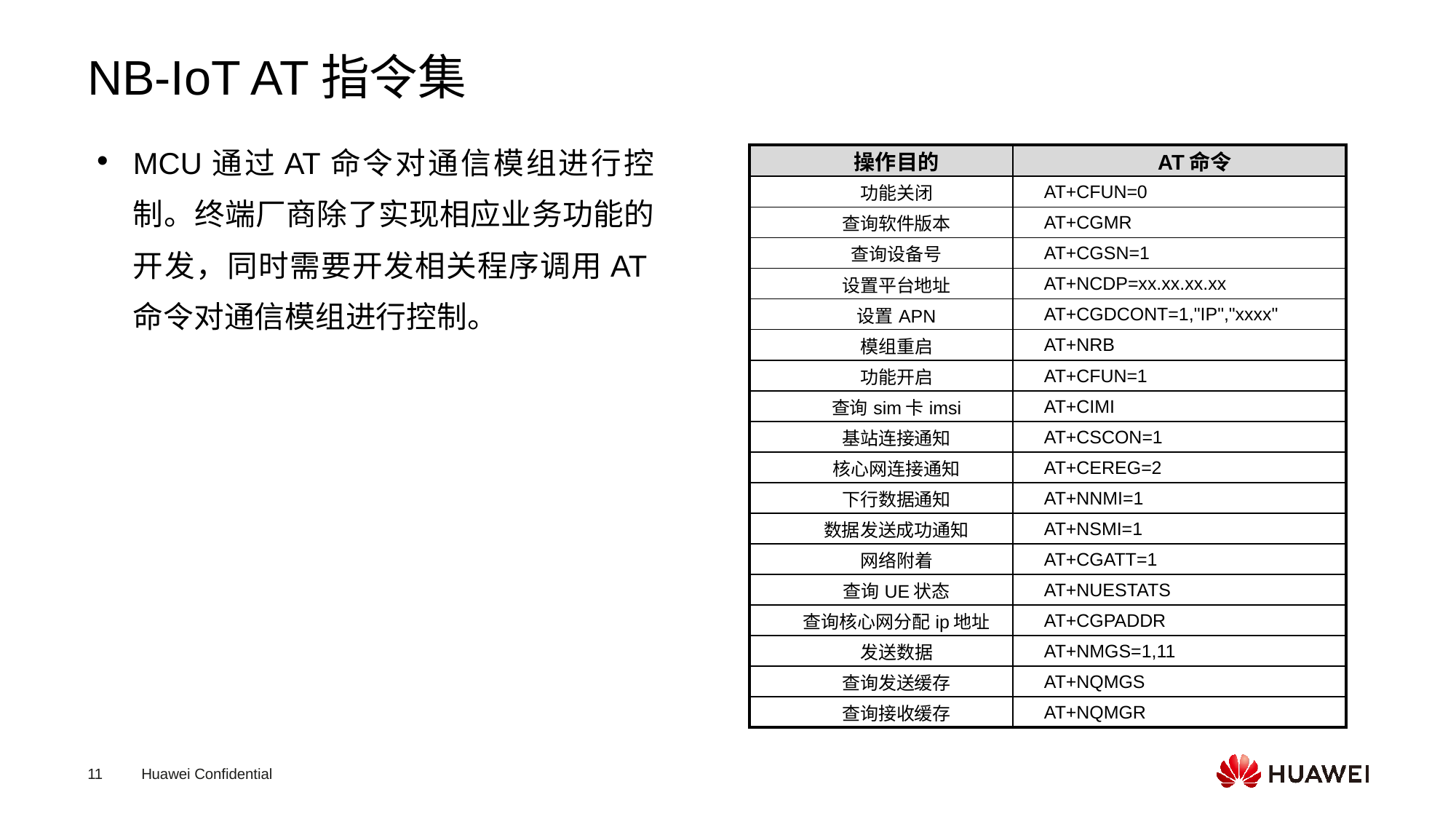

# NB-IoT AT指令集
MCU通过AT命令对通信模组进行控制。终端厂商除了实现相应业务功能的开发，同时需要开发相关程序调用AT命令对通信模组进行控制。

| 操作目的 | AT命令 |
| --- | --- |
| 功能关闭 | AT+CFUN=0 |
| 查询软件版本 | AT+CGMR |
| 查询设备号 | AT+CGSN=1 |
| 设置平台地址 | AT+NCDP=xx.xx.xx.xx |
| 设置APN | AT+CGDCONT=1,"IP","xxxx" |
| 模组重启 | AT+NRB |
| 功能开启 | AT+CFUN=1 |
| 查询sim卡imsi | AT+CIMI |
| 基站连接通知 | AT+CSCON=1 |
| 核心网连接通知 | AT+CEREG=2 |
| 下行数据通知 | AT+NNMI=1 |
| 数据发送成功通知 | AT+NSMI=1 |
| 网络附着 | AT+CGATT=1 |
| 查询UE状态 | AT+NUESTATS |
| 查询核心网分配ip地址 | AT+CGPADDR |
| 发送数据 | AT+NMGS=1,11 |
| 查询发送缓存 | AT+NQMGS |
| 查询接收缓存 | AT+NQMGR |